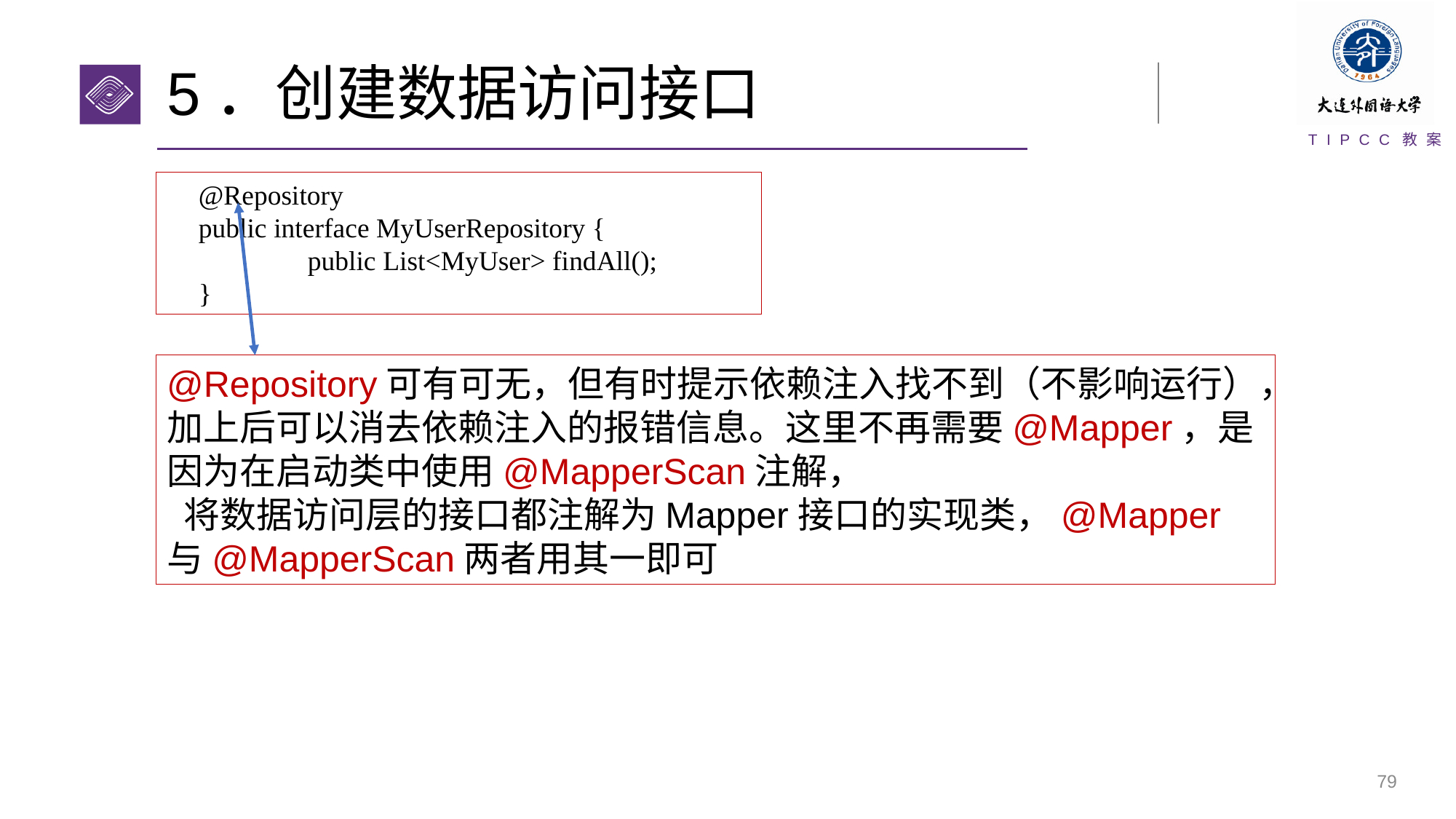

# 5．创建数据访问接口
@Repository
public interface MyUserRepository {
	public List<MyUser> findAll();
}
@Repository可有可无，但有时提示依赖注入找不到（不影响运行），加上后可以消去依赖注入的报错信息。这里不再需要@Mapper，是因为在启动类中使用@MapperScan注解，
 将数据访问层的接口都注解为Mapper接口的实现类，@Mapper与@MapperScan两者用其一即可
79